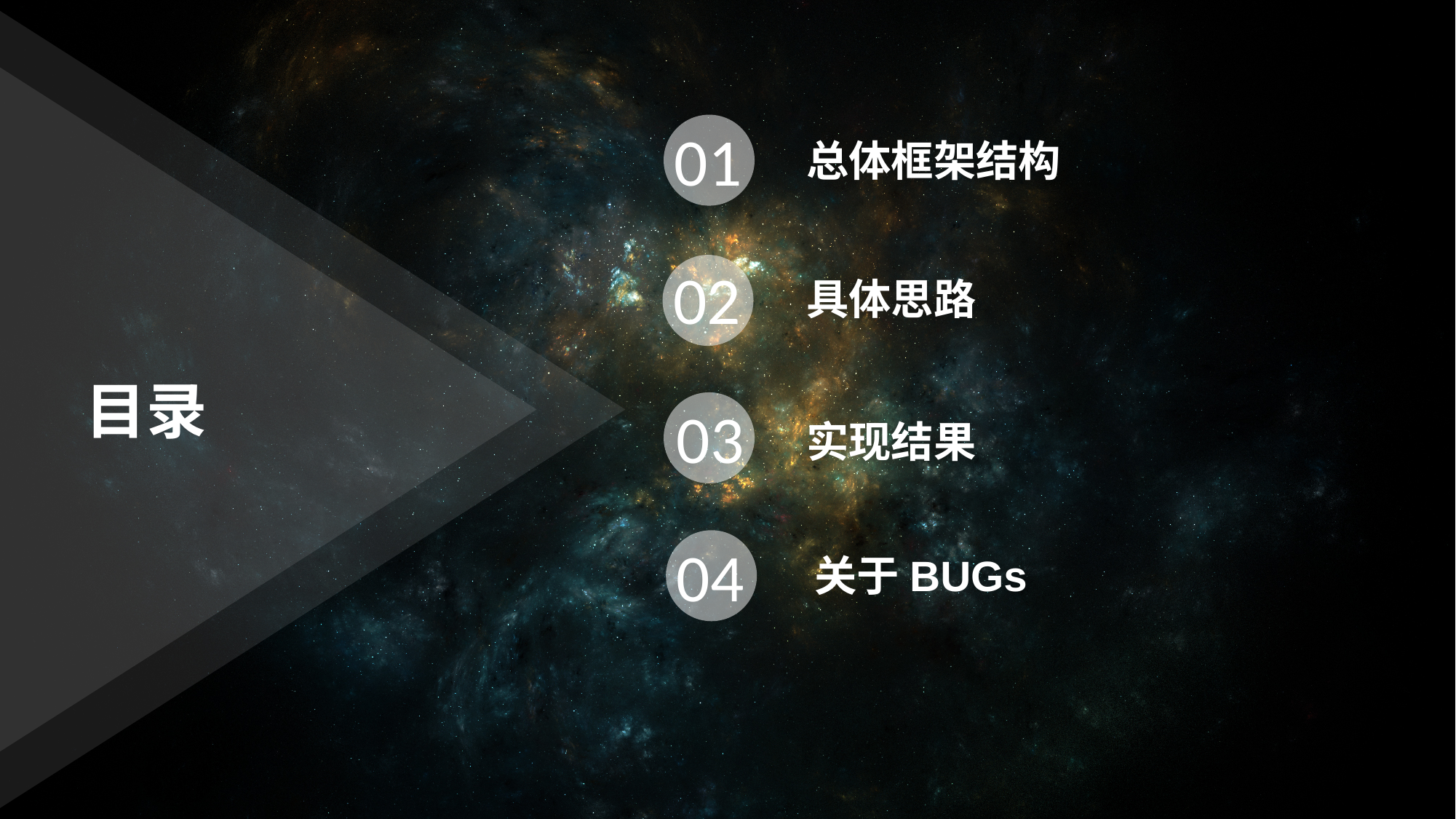

01

总体框架结构
02

具体思路
目录
03

实现结果
04

关于BUGs